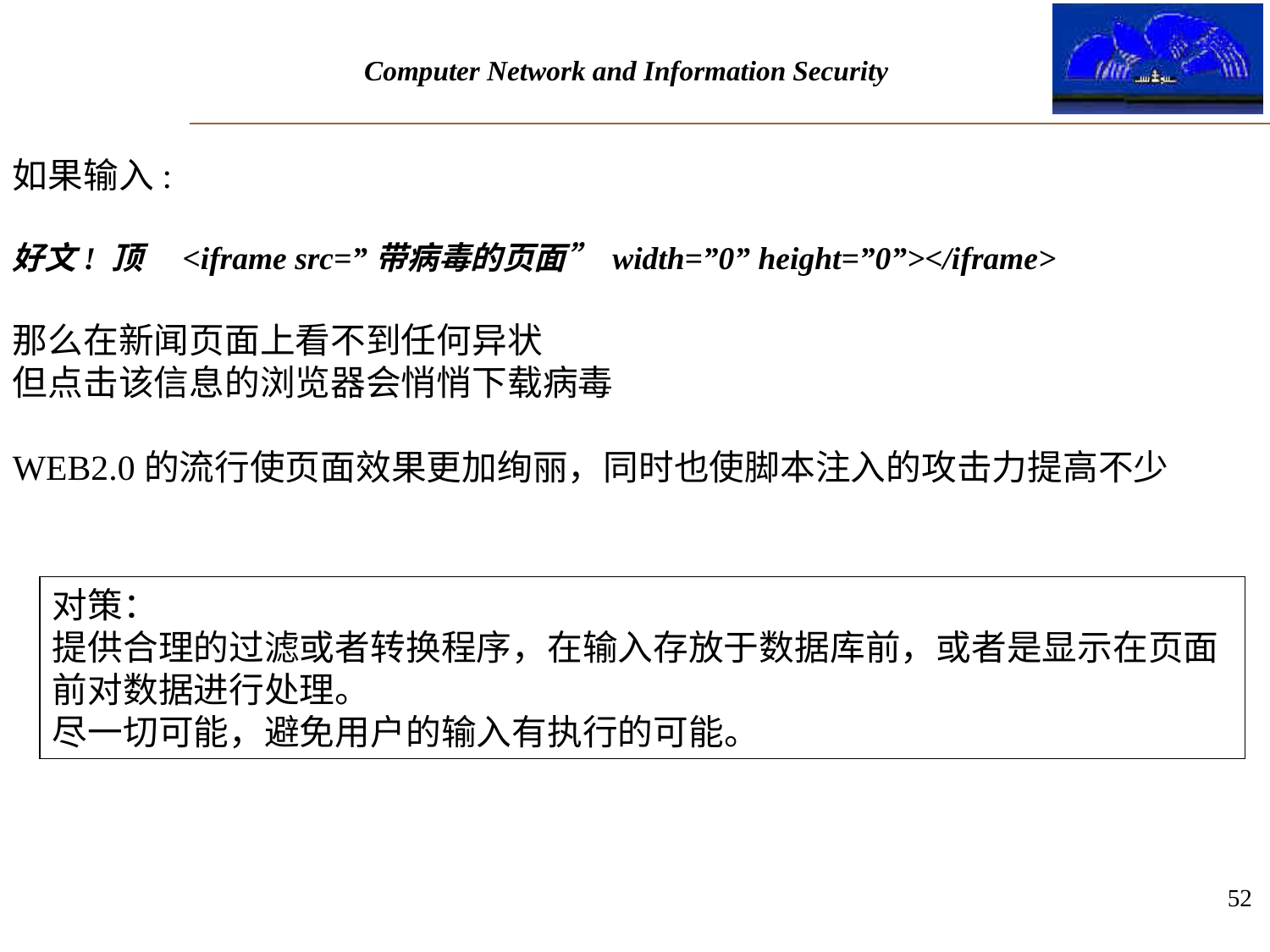

如果输入:

好文! 顶　<iframe src=”带病毒的页面” width=”0” height=”0”></iframe>

那么在新闻页面上看不到任何异状
但点击该信息的浏览器会悄悄下载病毒

WEB2.0的流行使页面效果更加绚丽，同时也使脚本注入的攻击力提高不少
对策：
提供合理的过滤或者转换程序，在输入存放于数据库前，或者是显示在页面
前对数据进行处理。
尽一切可能，避免用户的输入有执行的可能。
52